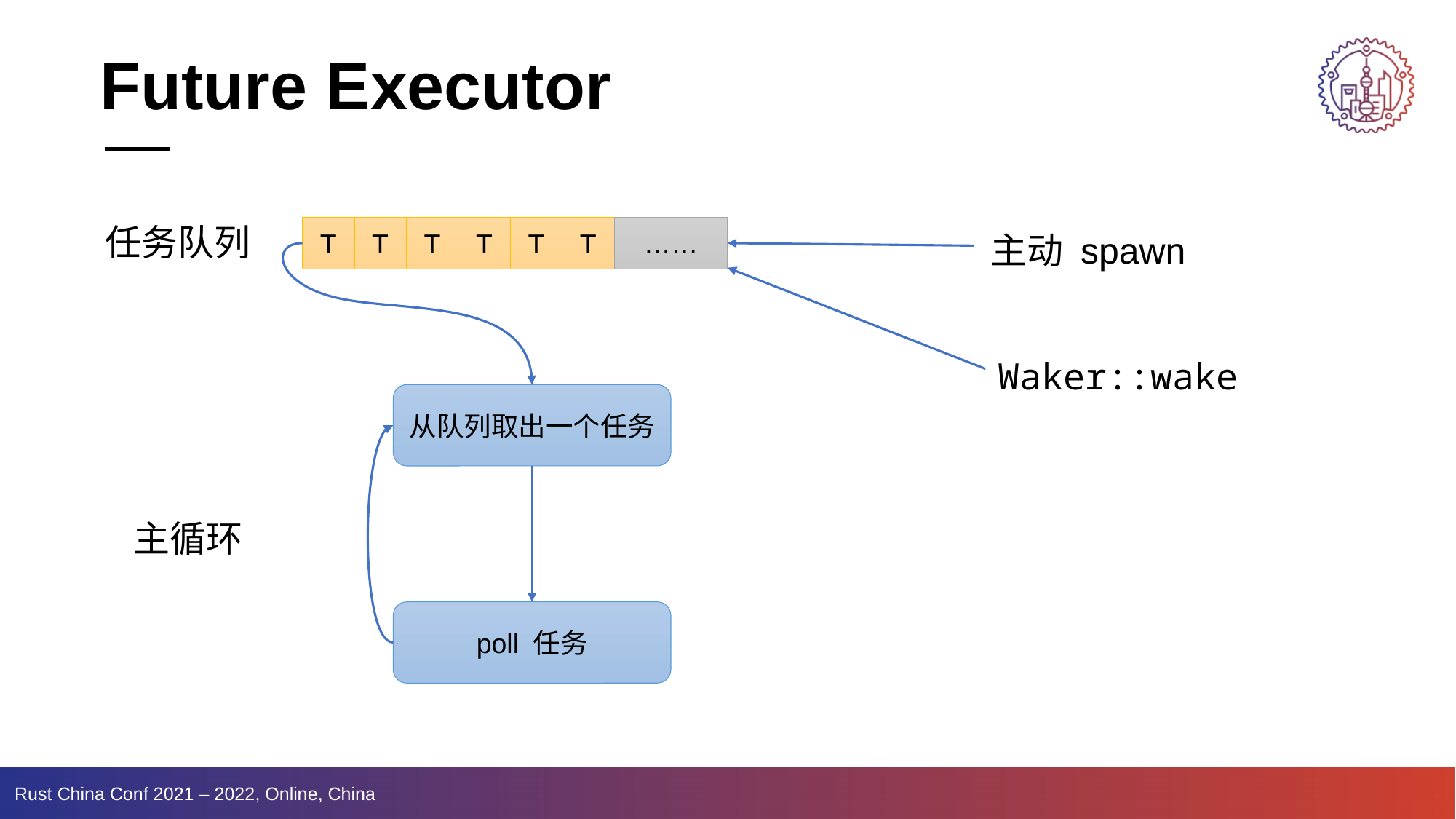

Future Executor
任务队列
T
T
T
T
……
T
T
主动 spawn

Waker::wake
从队列取出一个任务
主循环
poll 任务